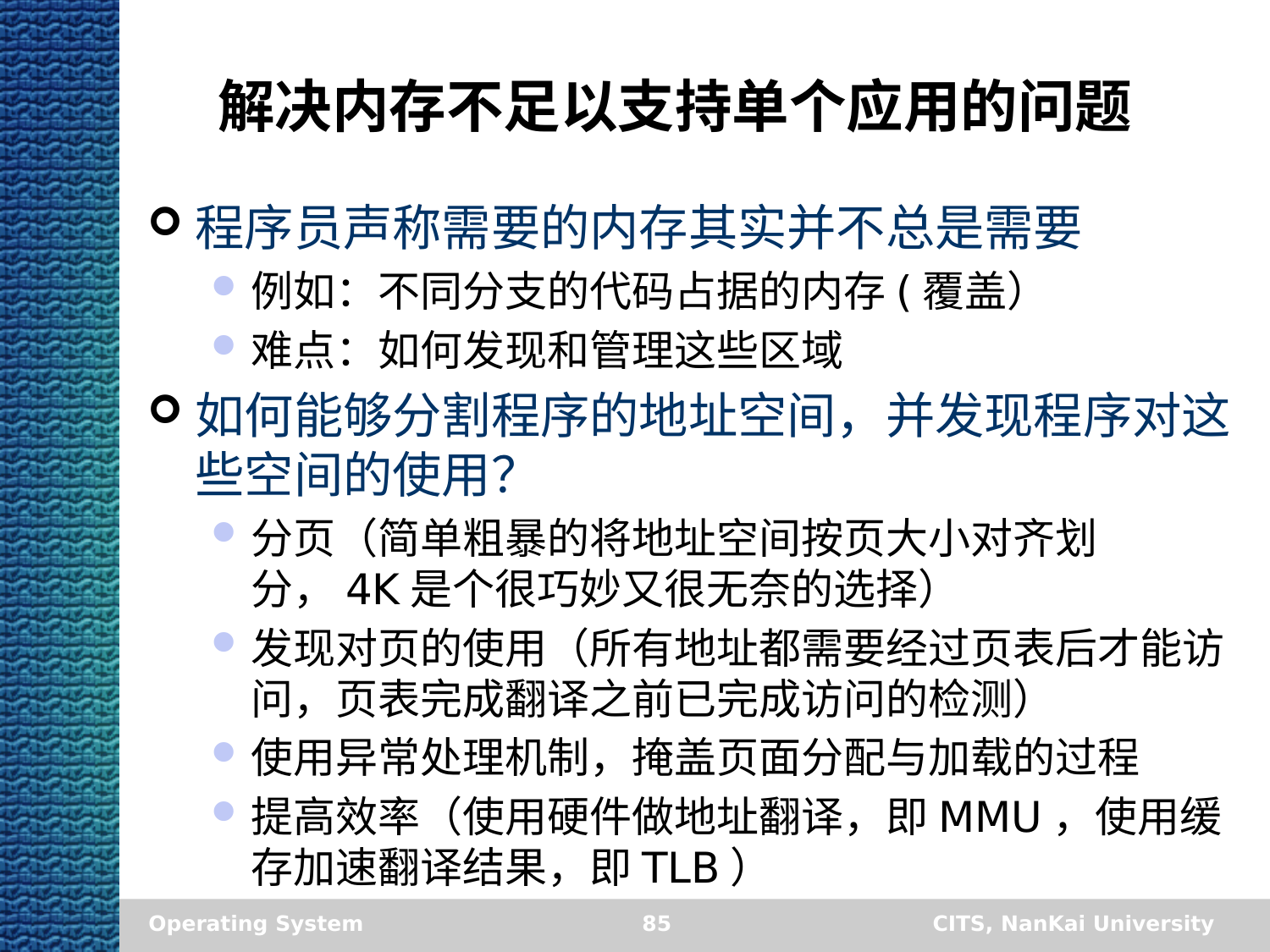

# 解决内存不足以支持单个应用的问题
程序员声称需要的内存其实并不总是需要
例如：不同分支的代码占据的内存(覆盖）
难点：如何发现和管理这些区域
如何能够分割程序的地址空间，并发现程序对这些空间的使用？
分页（简单粗暴的将地址空间按页大小对齐划分，4K是个很巧妙又很无奈的选择）
发现对页的使用（所有地址都需要经过页表后才能访问，页表完成翻译之前已完成访问的检测）
使用异常处理机制，掩盖页面分配与加载的过程
提高效率（使用硬件做地址翻译，即MMU，使用缓存加速翻译结果，即TLB）

Operating System
85
CITS, NanKai University